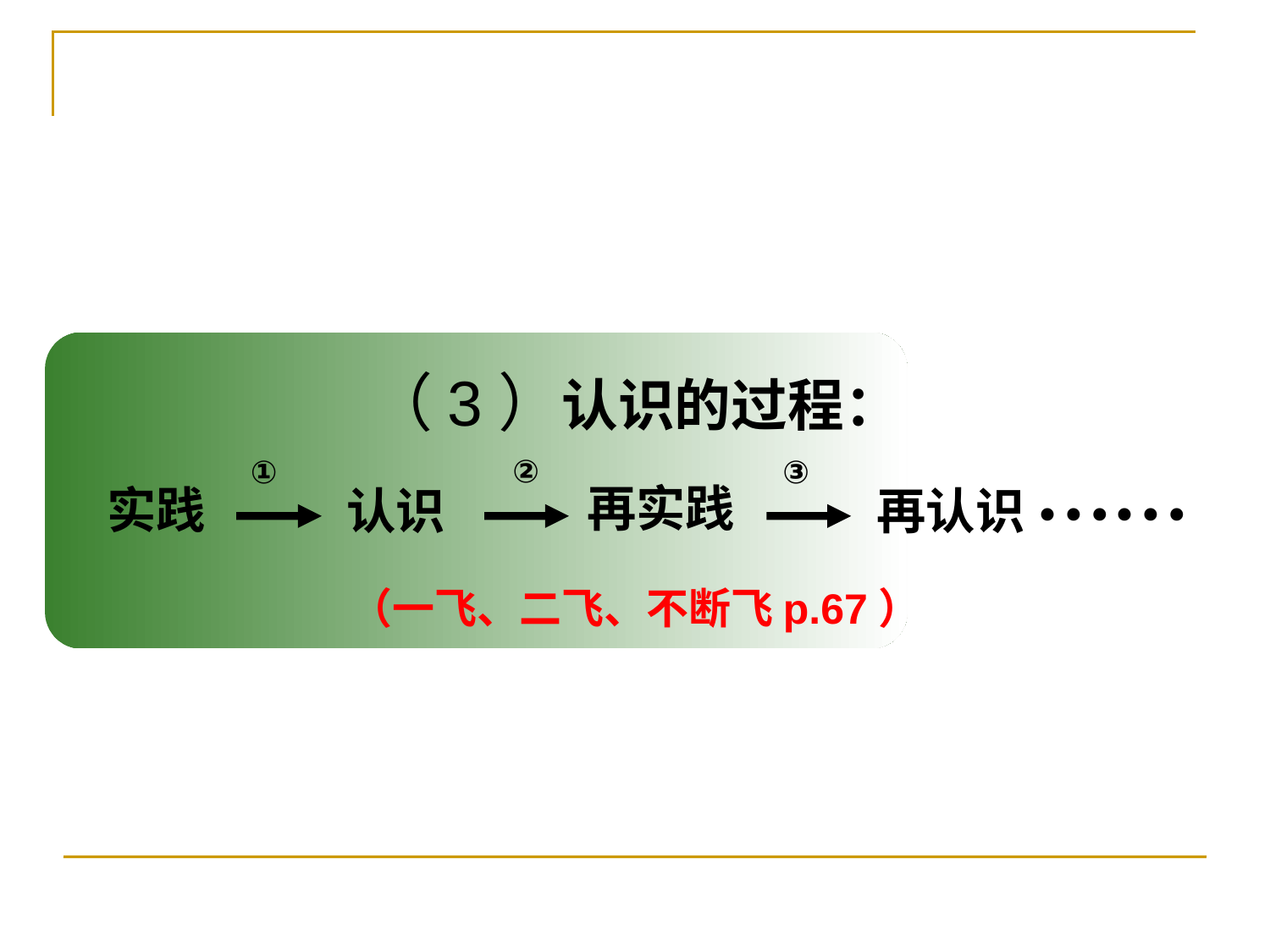

（3）认识的过程：
……
②
①
③
再实践
实践
认识
再认识

（一飞、二飞、不断飞p.67）